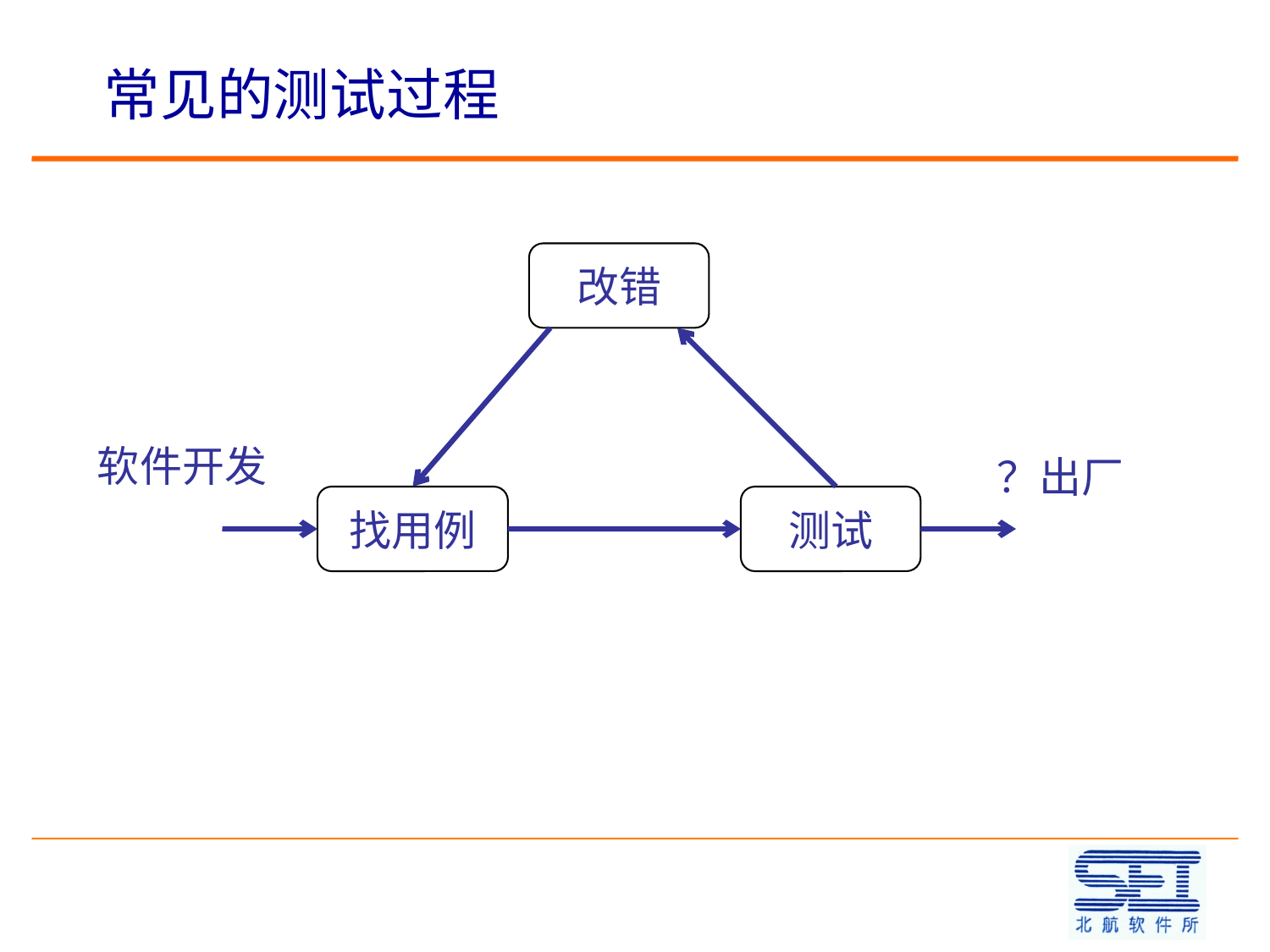

# 常见的测试过程
改错

软件开发
？出厂
找用例
测试